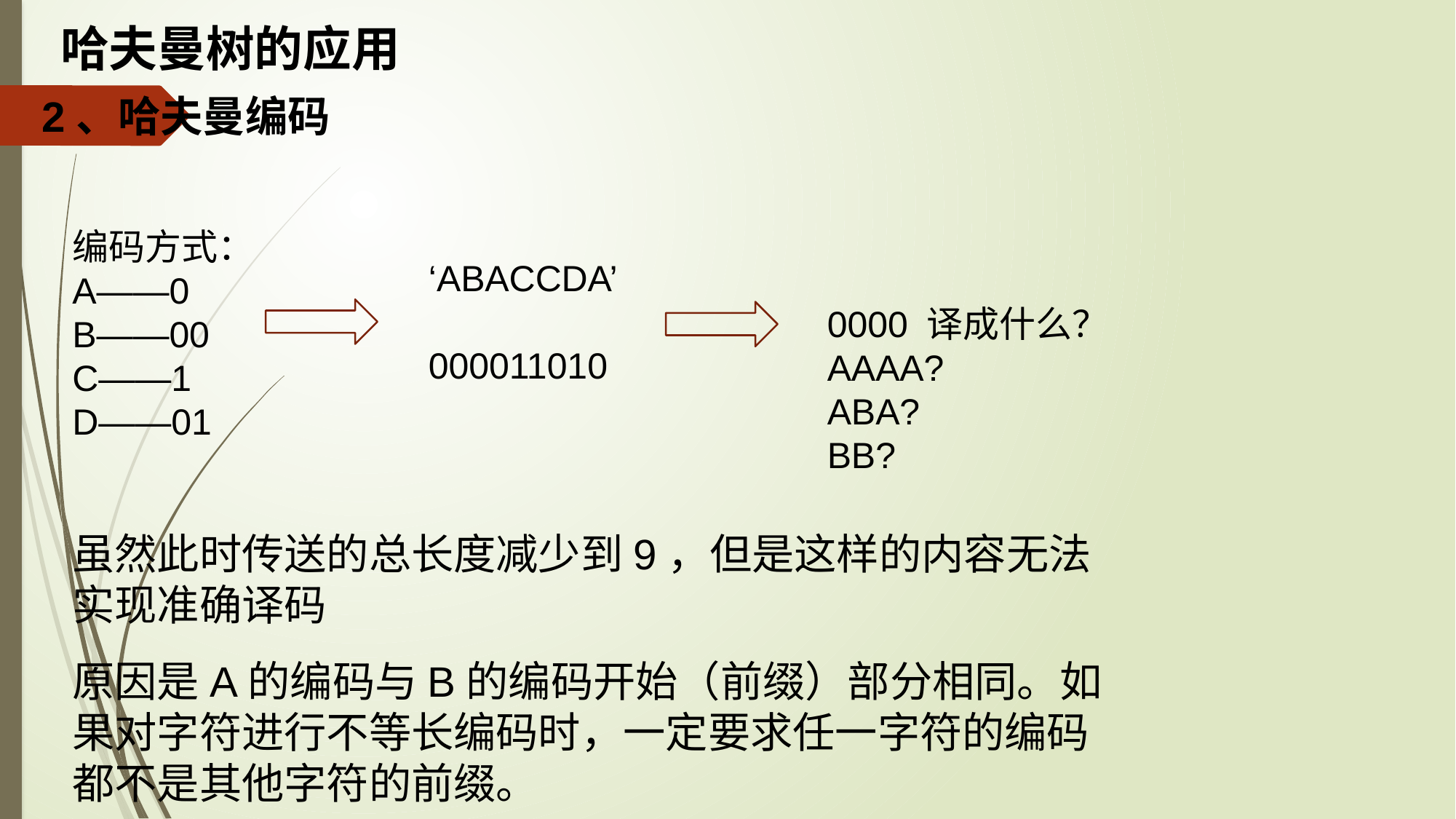

# 哈夫曼树的应用
2、哈夫曼编码
编码方式：
A——0
B——00
C——1
D——01
‘ABACCDA’

000011010
0000 译成什么？
AAAA?
ABA?
BB?

虽然此时传送的总长度减少到9，但是这样的内容无法实现准确译码
原因是A的编码与B的编码开始（前缀）部分相同。如果对字符进行不等长编码时，一定要求任一字符的编码都不是其他字符的前缀。